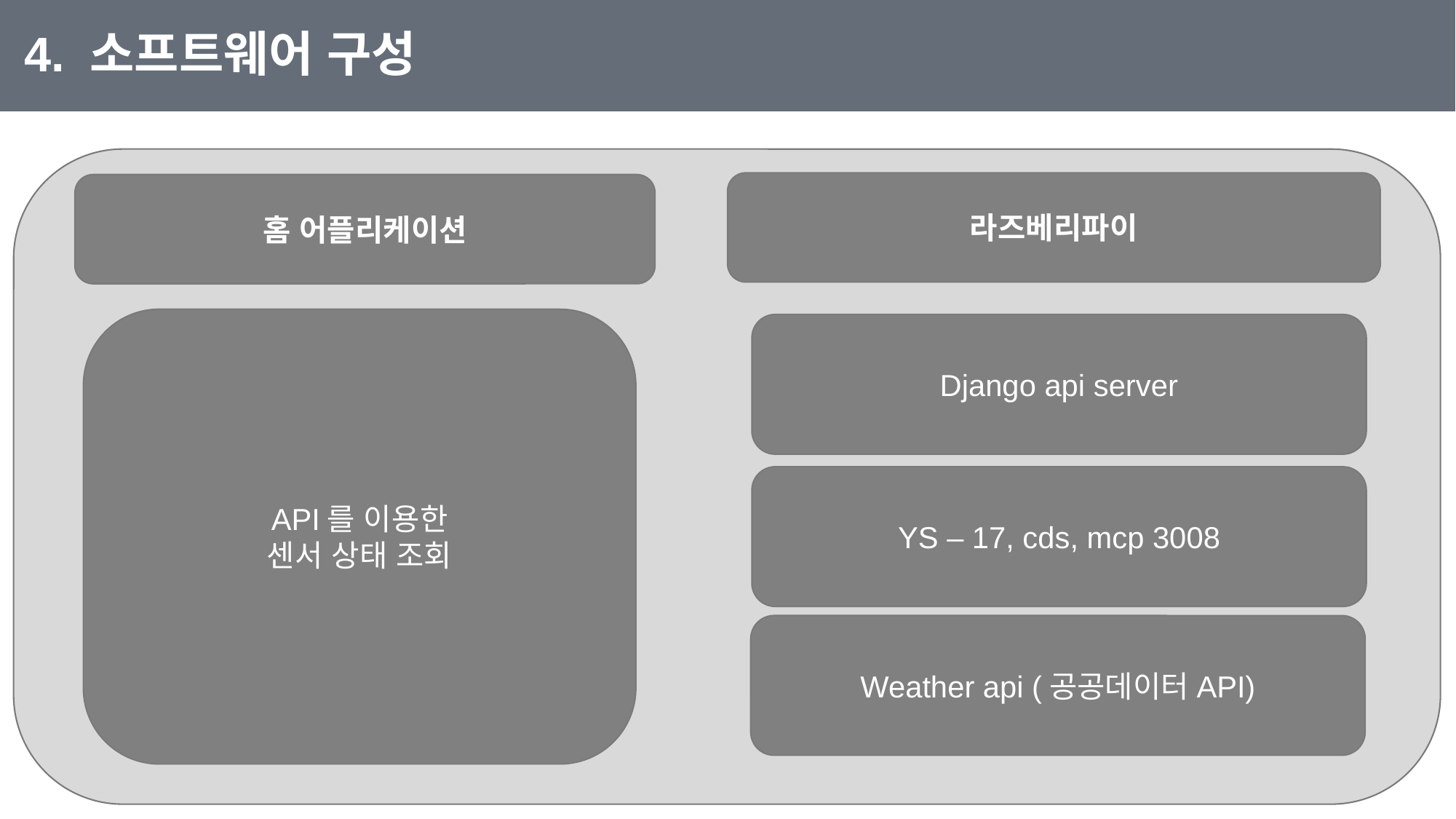

4. 소프트웨어 구성

라즈베리파이
홈 어플리케이션
API를 이용한
센서 상태 조회
Django api server
YS – 17, cds, mcp 3008
Weather api (공공데이터API)